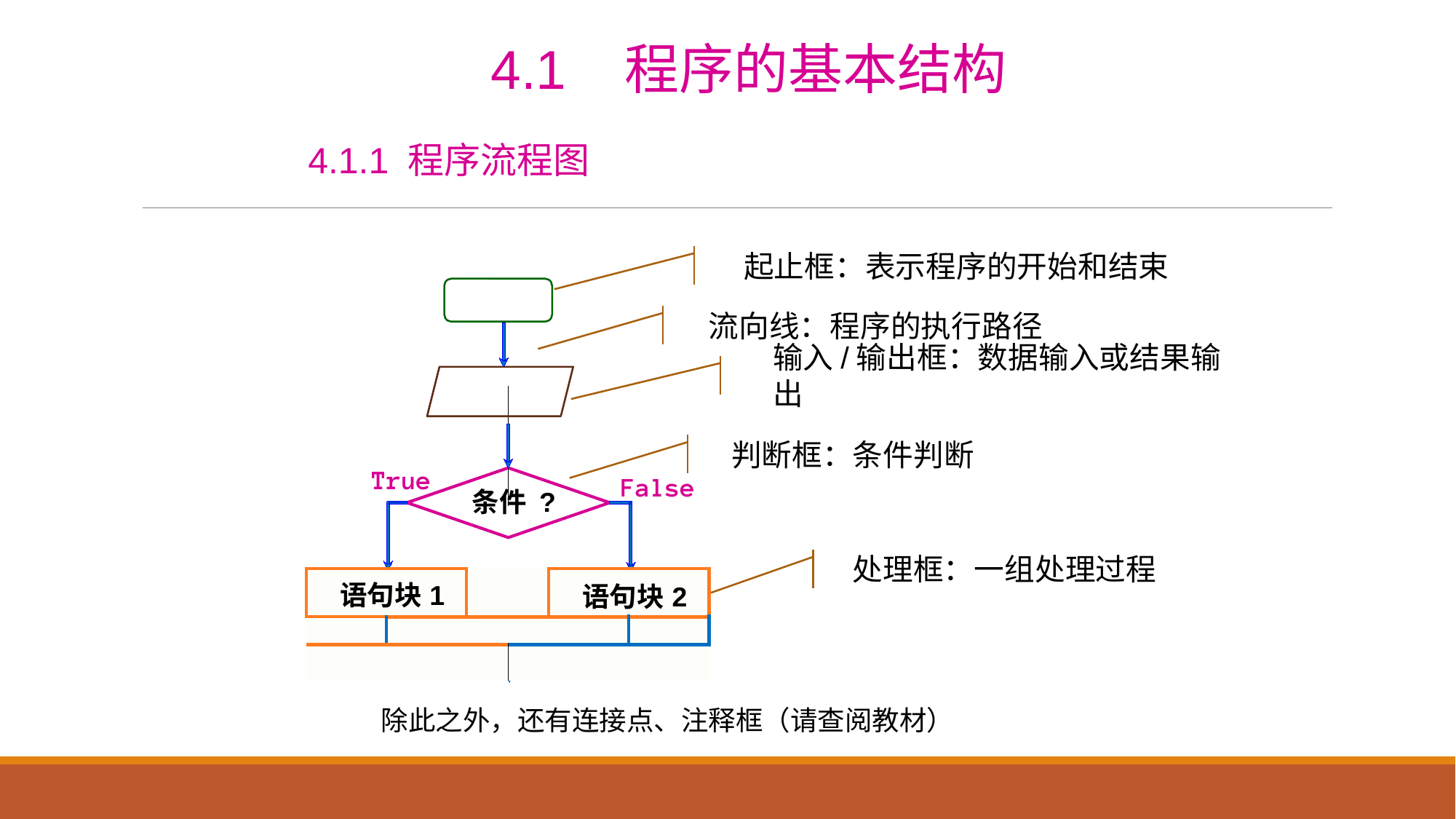

4.1   程序的基本结构
4.1.1 程序流程图
起止框：表示程序的开始和结束

流向线：程序的执行路径

输入/输出框：数据输入或结果输出

判断框：条件判断
True

False

条件 ?

处理框：一组处理过程
| 语句块1 |  |  |  | 语句块2 |  |
| --- | --- | --- | --- | --- | --- |
|  |  |  |  |  |  |
|  |  |  |  |  |  |

除此之外，还有连接点、注释框（请查阅教材）